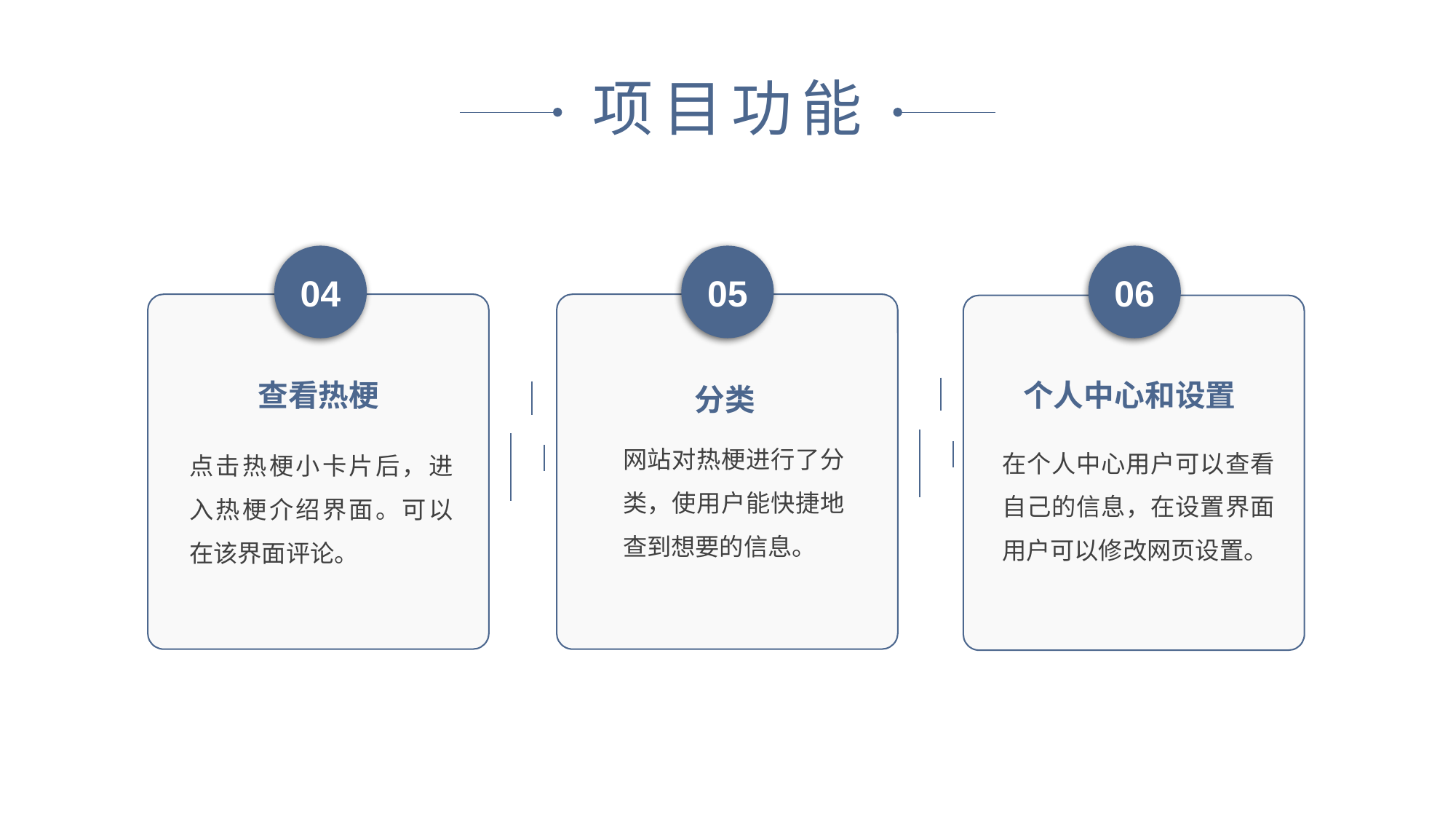

项目功能
04
05
06

查看热梗
个人中心和设置
分类
网站对热梗进行了分类，使用户能快捷地查到想要的信息。
在个人中心用户可以查看自己的信息，在设置界面用户可以修改网页设置。
点击热梗小卡片后，进入热梗介绍界面。可以在该界面评论。